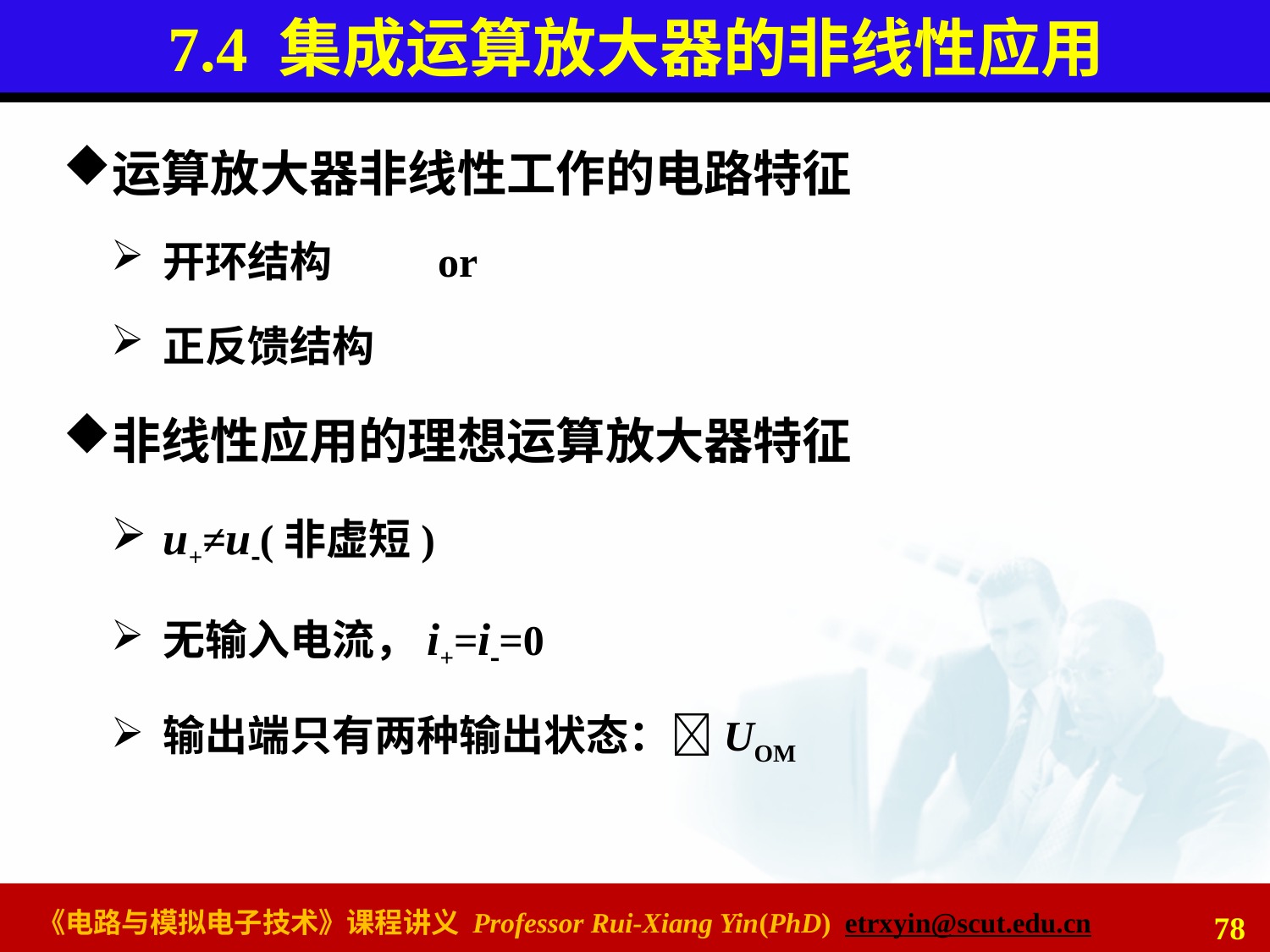

# 7.4 集成运算放大器的非线性应用
运算放大器非线性工作的电路特征
开环结构          or
正反馈结构
非线性应用的理想运算放大器特征
u+≠u−(非虚短)
无输入电流，i+=i−=0
输出端只有两种输出状态：±UOM
78